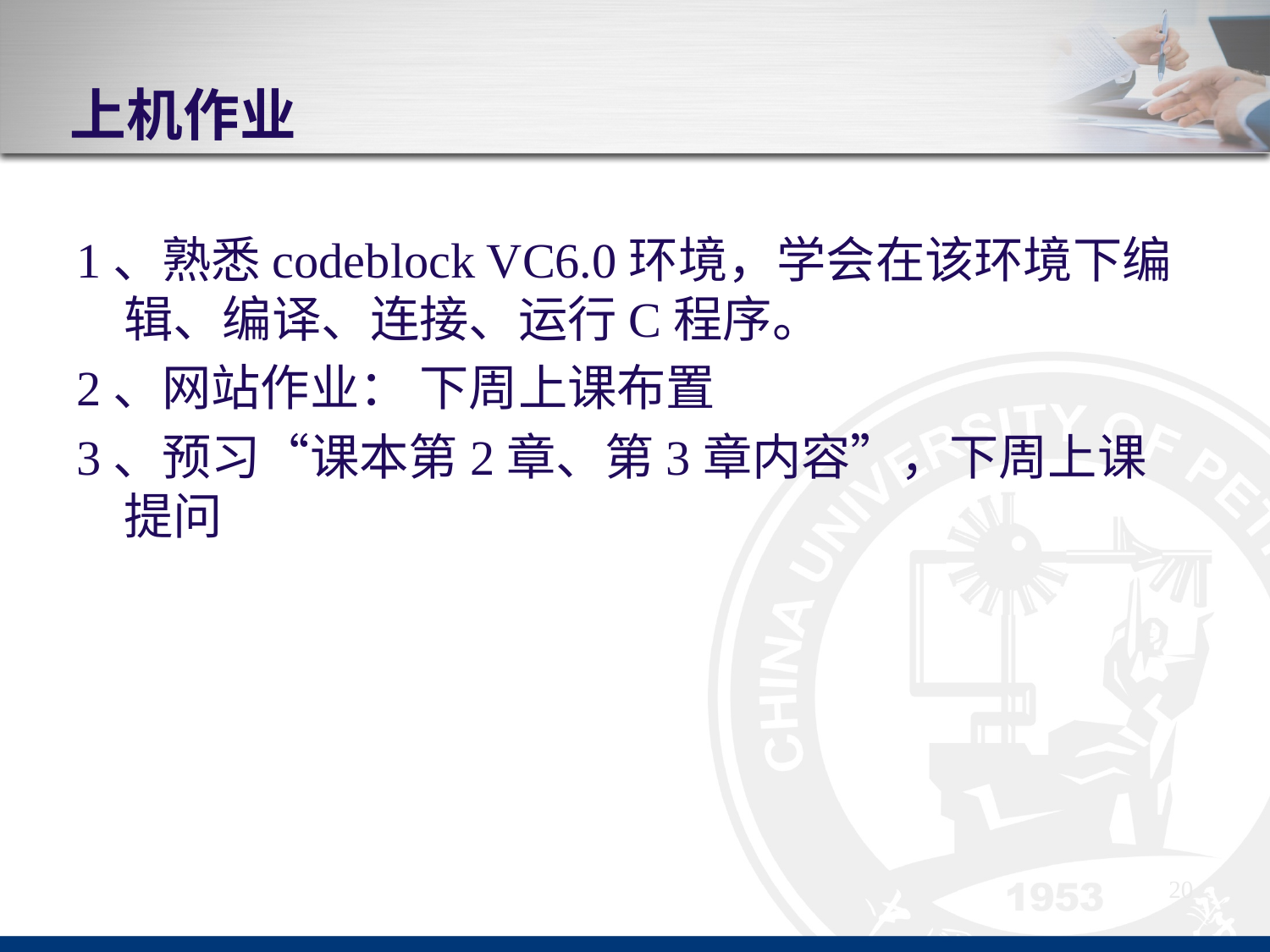

# 上机作业
1、熟悉codeblock VC6.0环境，学会在该环境下编辑、编译、连接、运行C程序。
2、网站作业： 下周上课布置
3、预习“课本第2章、第3章内容”，下周上课提问
20